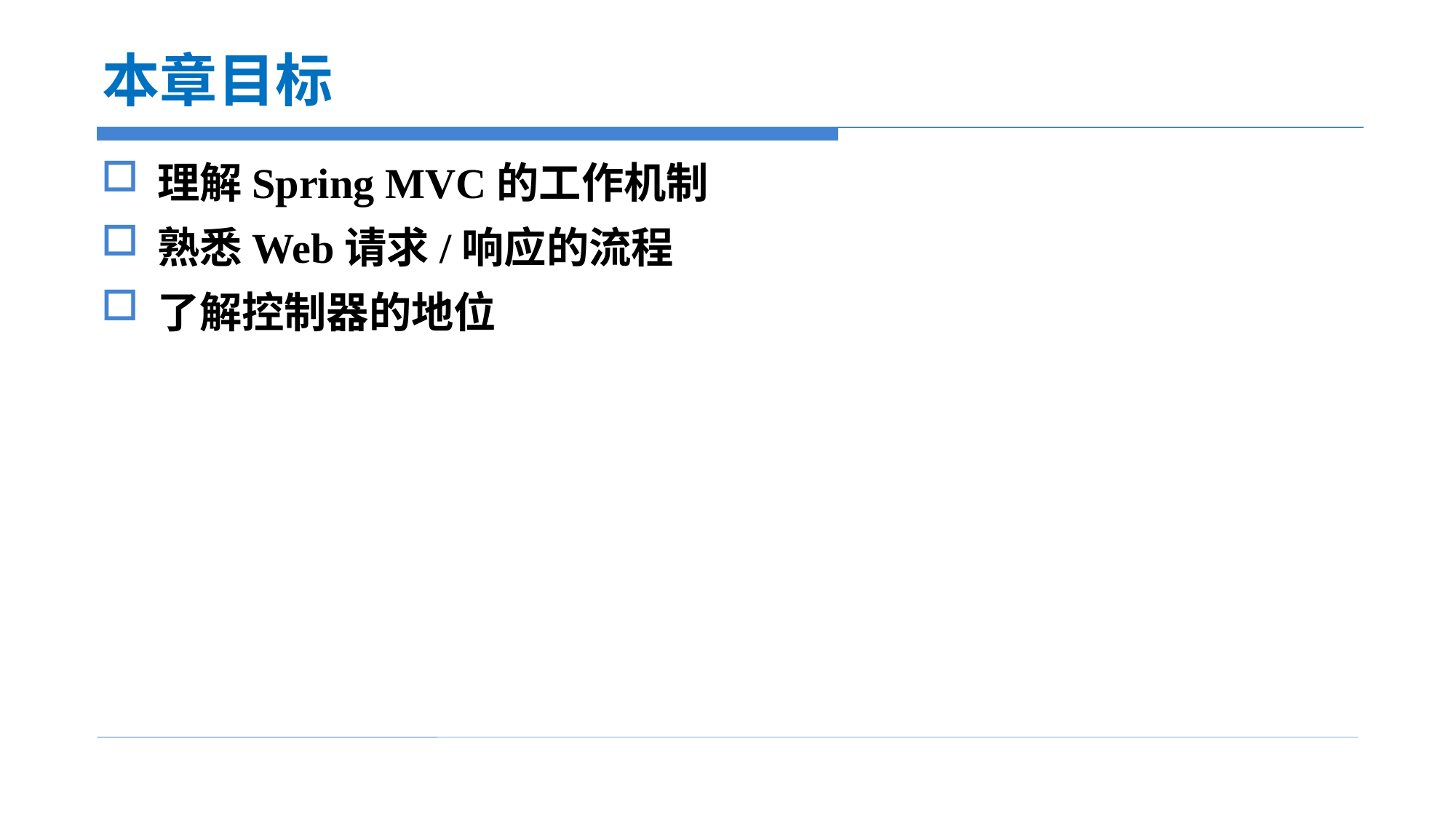

# 本章目标
理解Spring MVC的工作机制
熟悉Web请求/响应的流程
了解控制器的地位
2